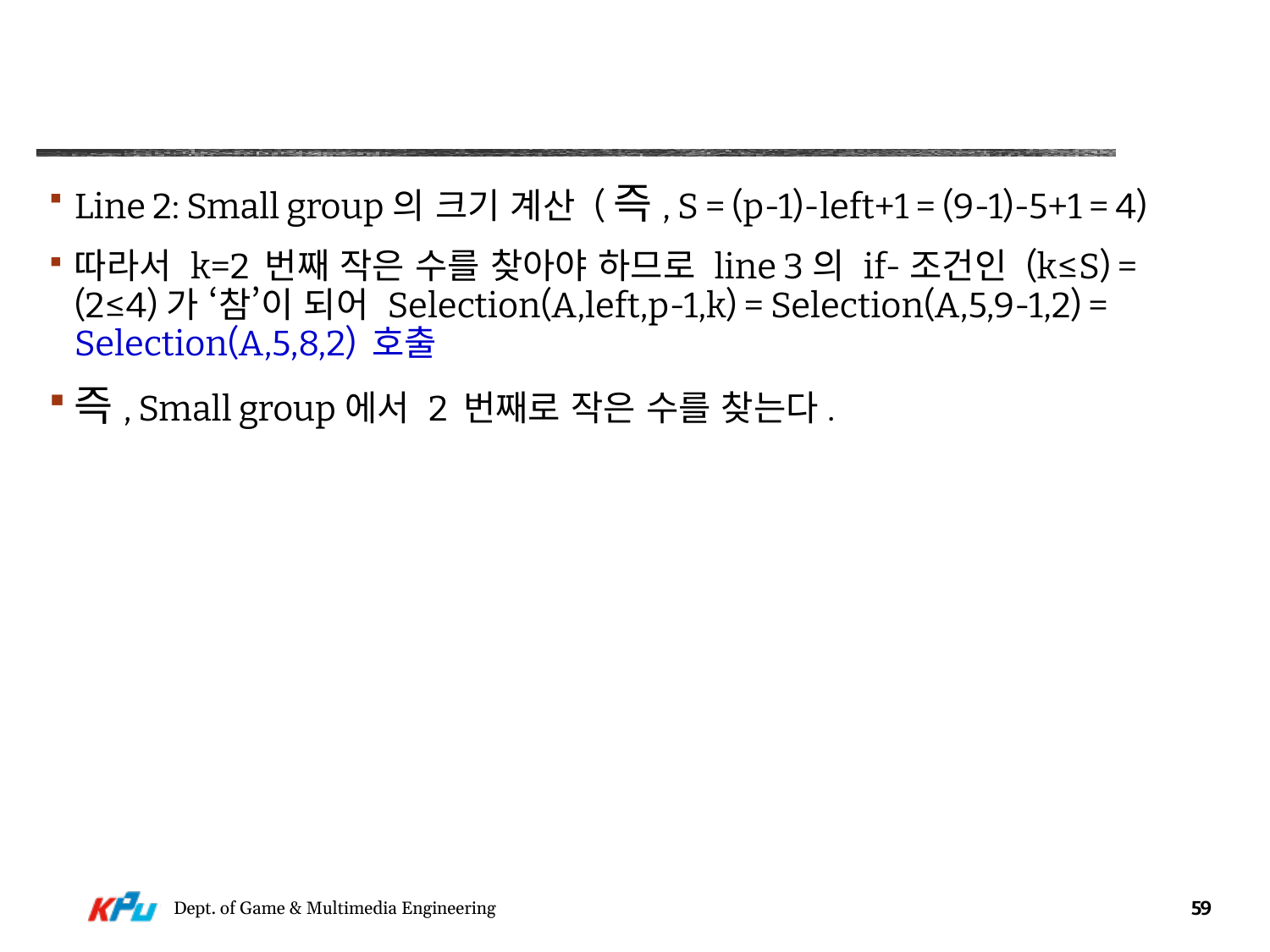

#
Line 2: Small group의 크기 계산 (즉, S = (p-1)-left+1 = (9-1)-5+1 = 4)
따라서 k=2 번째 작은 수를 찾아야 하므로 line 3의 if-조건인 (k≤S) = (2≤4)가 ‘참’이 되어 Selection(A,left,p-1,k) = Selection(A,5,9-1,2) = Selection(A,5,8,2) 호출
즉, Small group에서 2 번째로 작은 수를 찾는다.

Dept. of Game & Multimedia Engineering
59